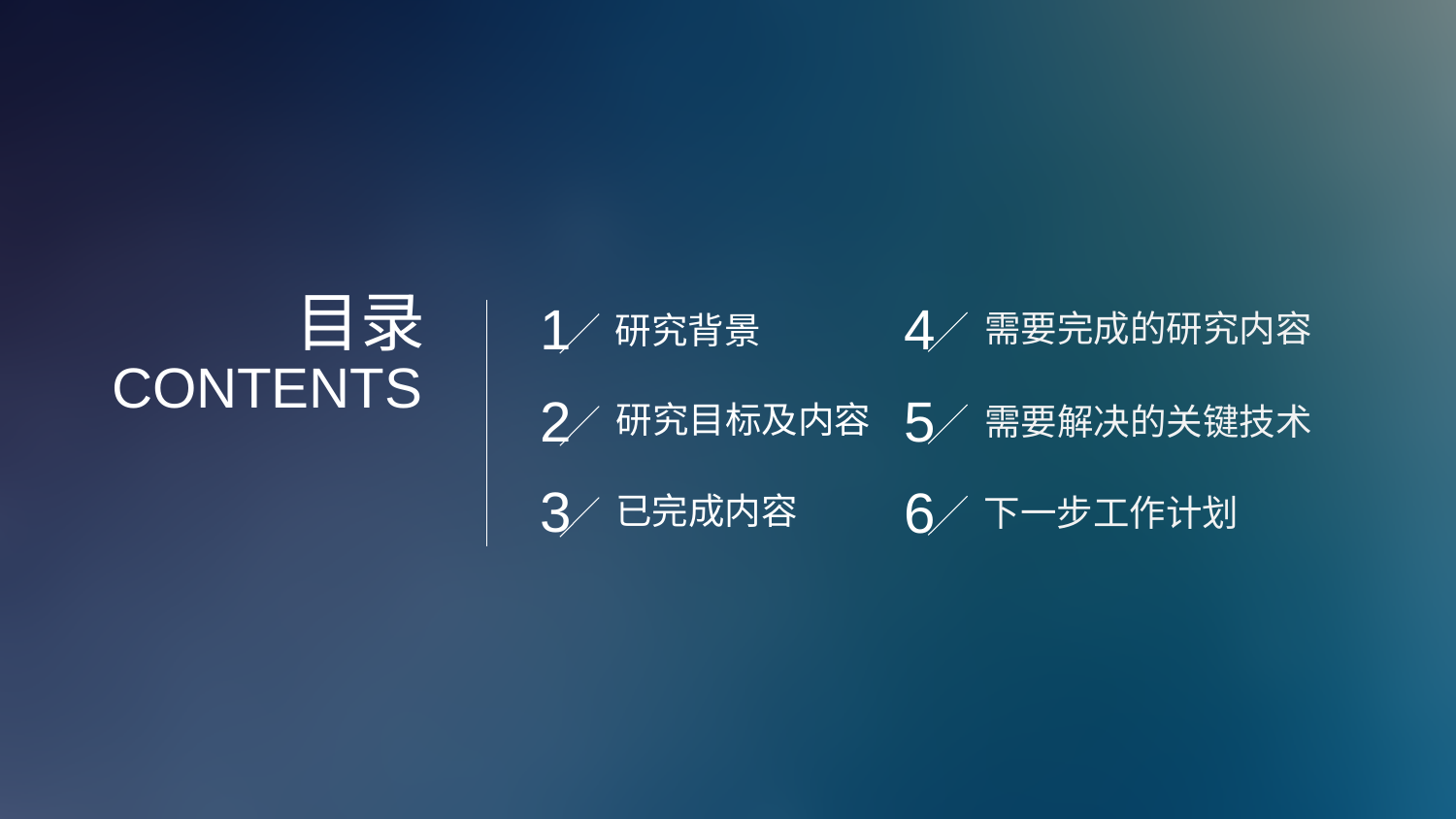

目录
CONTENTS
1
4
需要完成的研究内容

研究背景
2
5
研究目标及内容
需要解决的关键技术
3
6
已完成内容
下一步工作计划